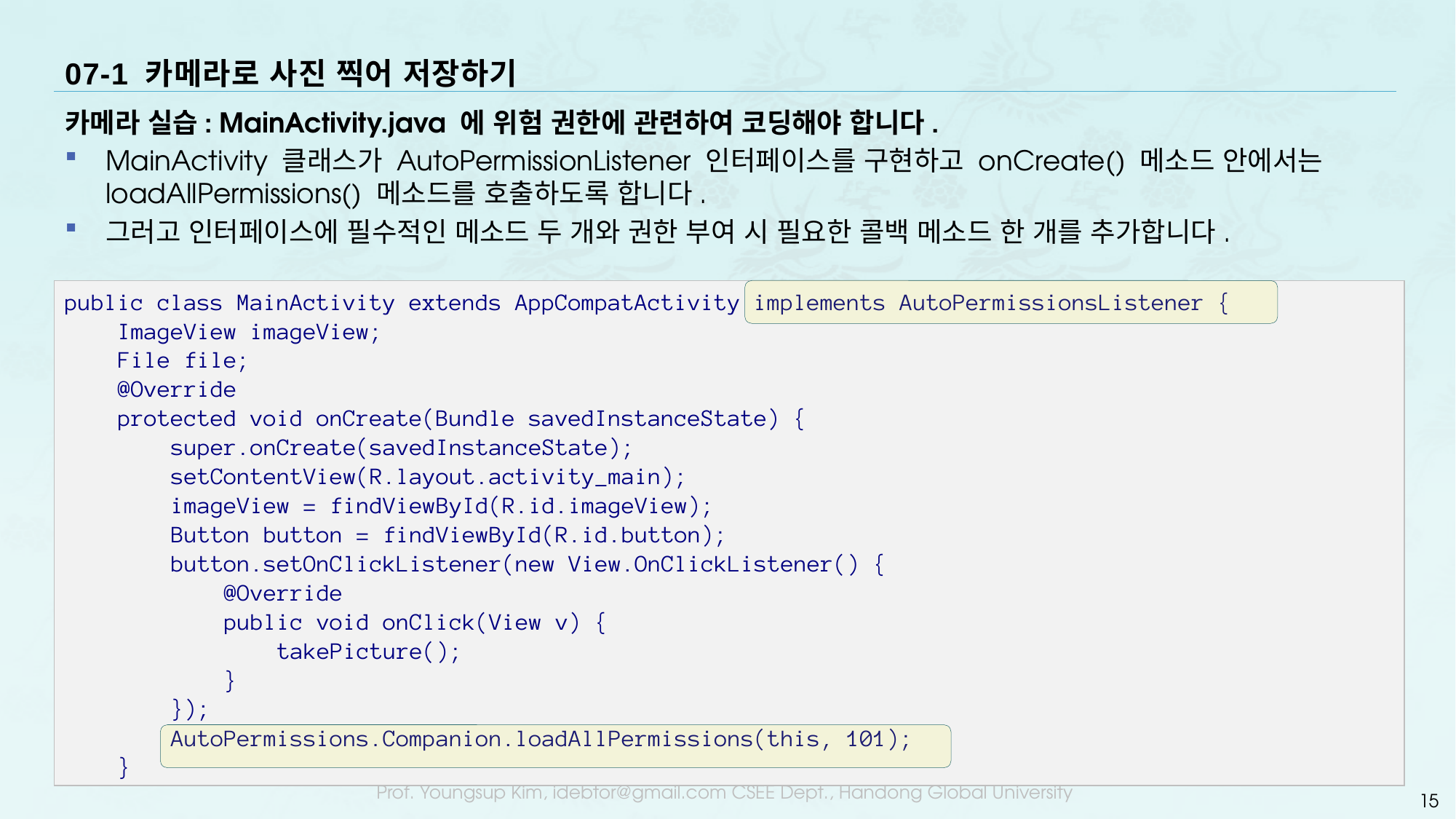

# 07-1 카메라로 사진 찍어 저장하기
카메라 실습: MainActivity.java 에 위험 권한에 관련하여 코딩해야 합니다.
MainActivity 클래스가 AutoPermissionListener 인터페이스를 구현하고 onCreate() 메소드 안에서는 loadAllPermissions() 메소드를 호출하도록 합니다.
그러고 인터페이스에 필수적인 메소드 두 개와 권한 부여 시 필요한 콜백 메소드 한 개를 추가합니다.

public class MainActivity extends AppCompatActivity implements AutoPermissionsListener {
    ImageView imageView;
    File file;
    @Override
    protected void onCreate(Bundle savedInstanceState) {
        super.onCreate(savedInstanceState);
        setContentView(R.layout.activity_main);
        imageView = findViewById(R.id.imageView);
        Button button = findViewById(R.id.button);
        button.setOnClickListener(new View.OnClickListener() {
            @Override
            public void onClick(View v) {
                takePicture();
            }
        });
        AutoPermissions.Companion.loadAllPermissions(this, 101);
    }

15